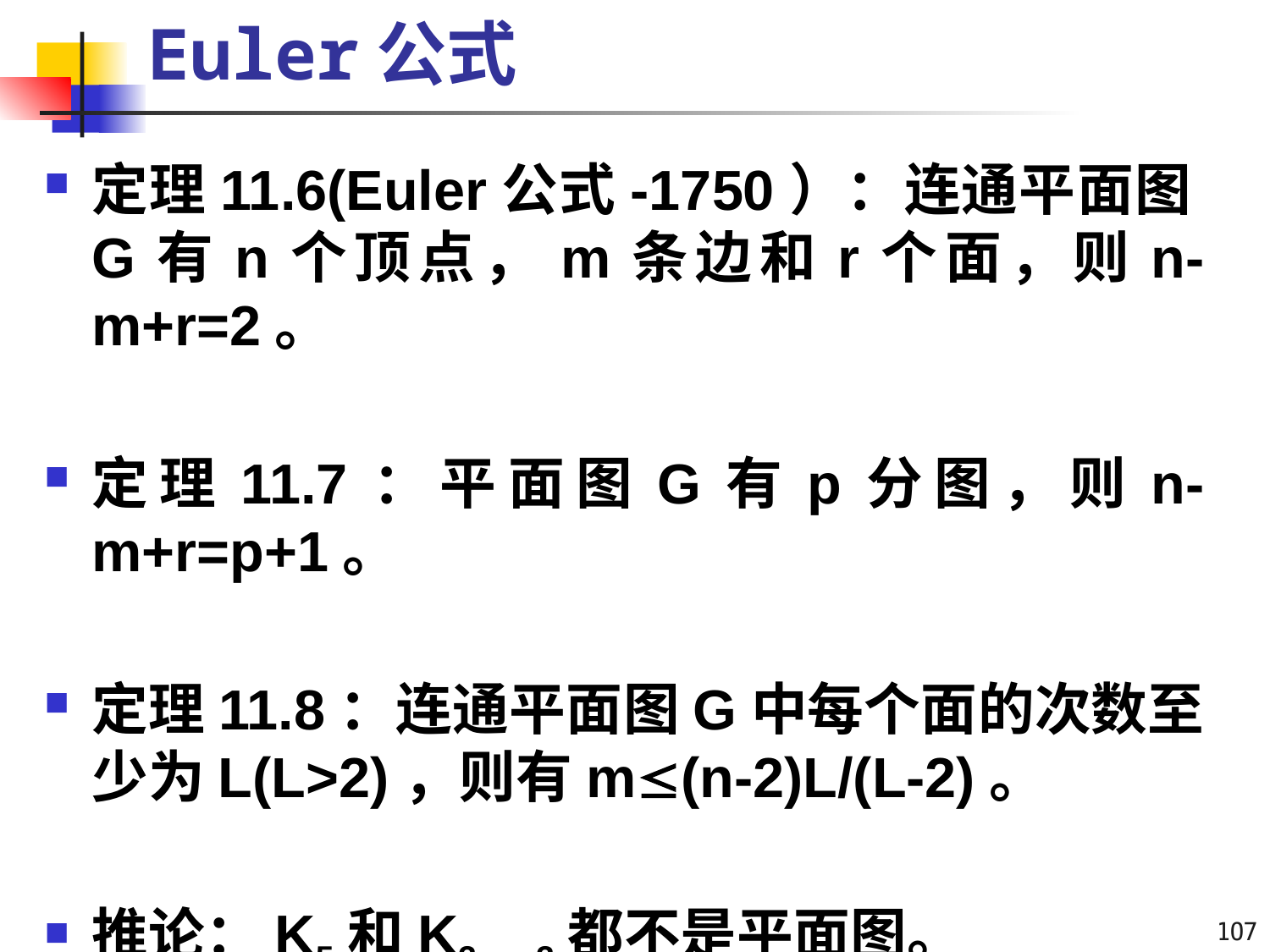

# Euler公式
定理11.6(Euler公式-1750）：连通平面图G有n个顶点，m条边和r个面，则n-m+r=2。

定理11.7：平面图G有p分图，则n-m+r=p+1。

定理11.8：连通平面图G中每个面的次数至少为L(L>2)，则有m≤(n-2)L/(L-2)。

推论：K5和K3，3都不是平面图。
107